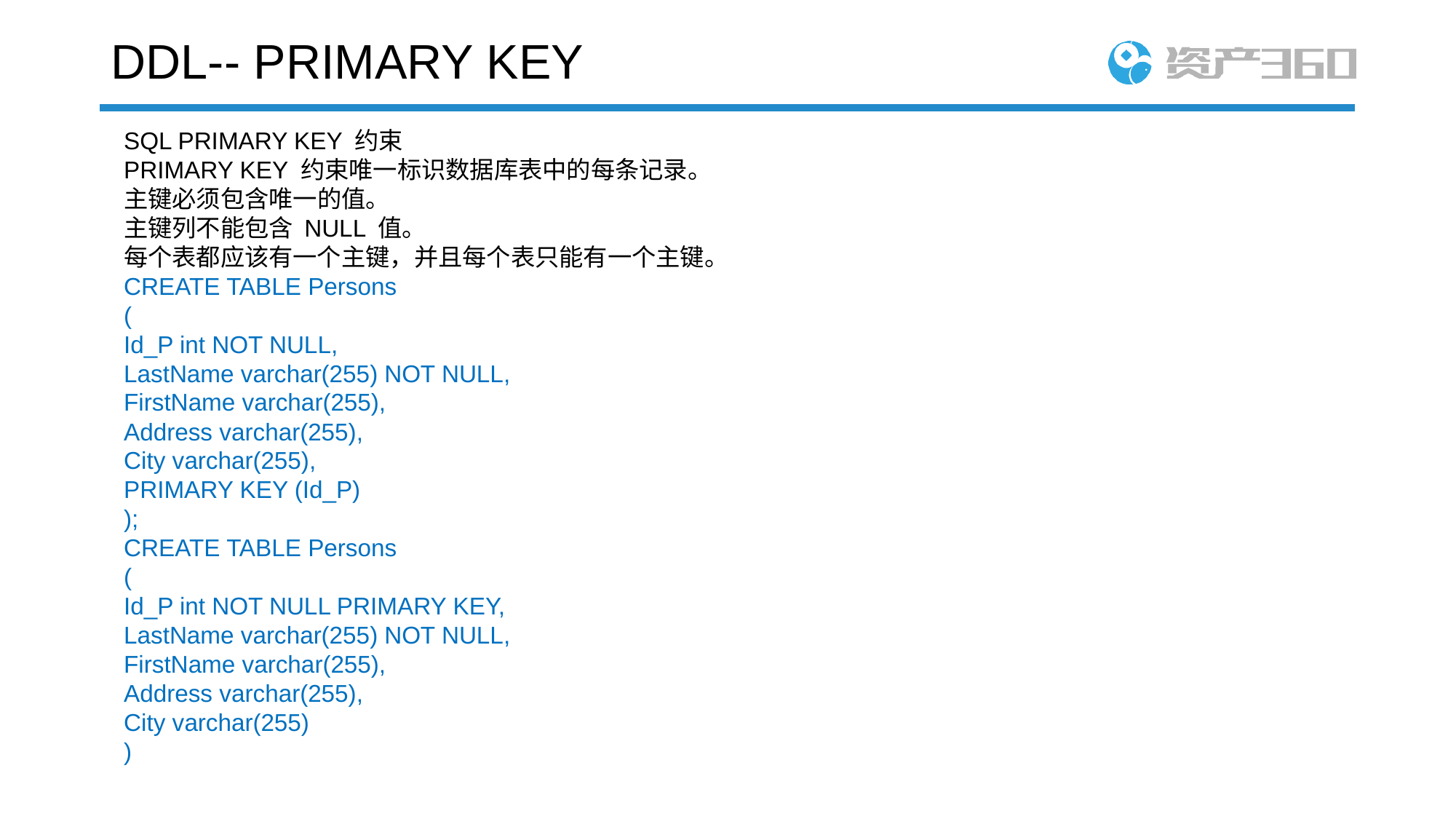

# DDL-- PRIMARY KEY
SQL PRIMARY KEY 约束
PRIMARY KEY 约束唯一标识数据库表中的每条记录。
主键必须包含唯一的值。
主键列不能包含 NULL 值。
每个表都应该有一个主键，并且每个表只能有一个主键。
CREATE TABLE Persons
(
Id_P int NOT NULL,
LastName varchar(255) NOT NULL,
FirstName varchar(255),
Address varchar(255),
City varchar(255),
PRIMARY KEY (Id_P)
);
CREATE TABLE Persons
(
Id_P int NOT NULL PRIMARY KEY,
LastName varchar(255) NOT NULL,
FirstName varchar(255),
Address varchar(255),
City varchar(255)
)
24